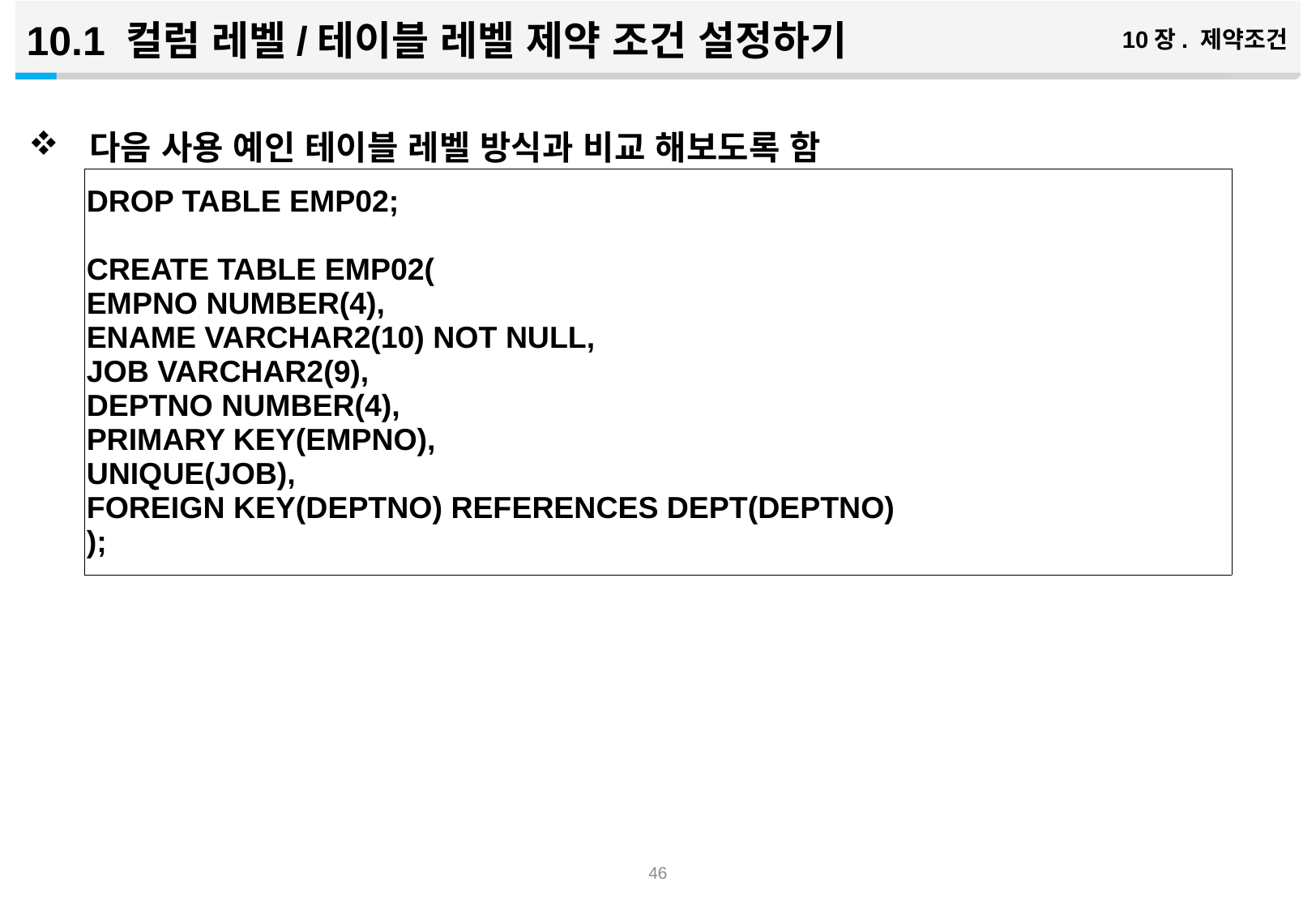

10.1 컬럼 레벨/테이블 레벨 제약 조건 설정하기
10장. 제약조건
다음 사용 예인 테이블 레벨 방식과 비교 해보도록 함

| DROP TABLE EMP02; CREATE TABLE EMP02( EMPNO NUMBER(4), ENAME VARCHAR2(10) NOT NULL, JOB VARCHAR2(9), DEPTNO NUMBER(4), PRIMARY KEY(EMPNO), UNIQUE(JOB), FOREIGN KEY(DEPTNO) REFERENCES DEPT(DEPTNO) ); |
| --- |
46